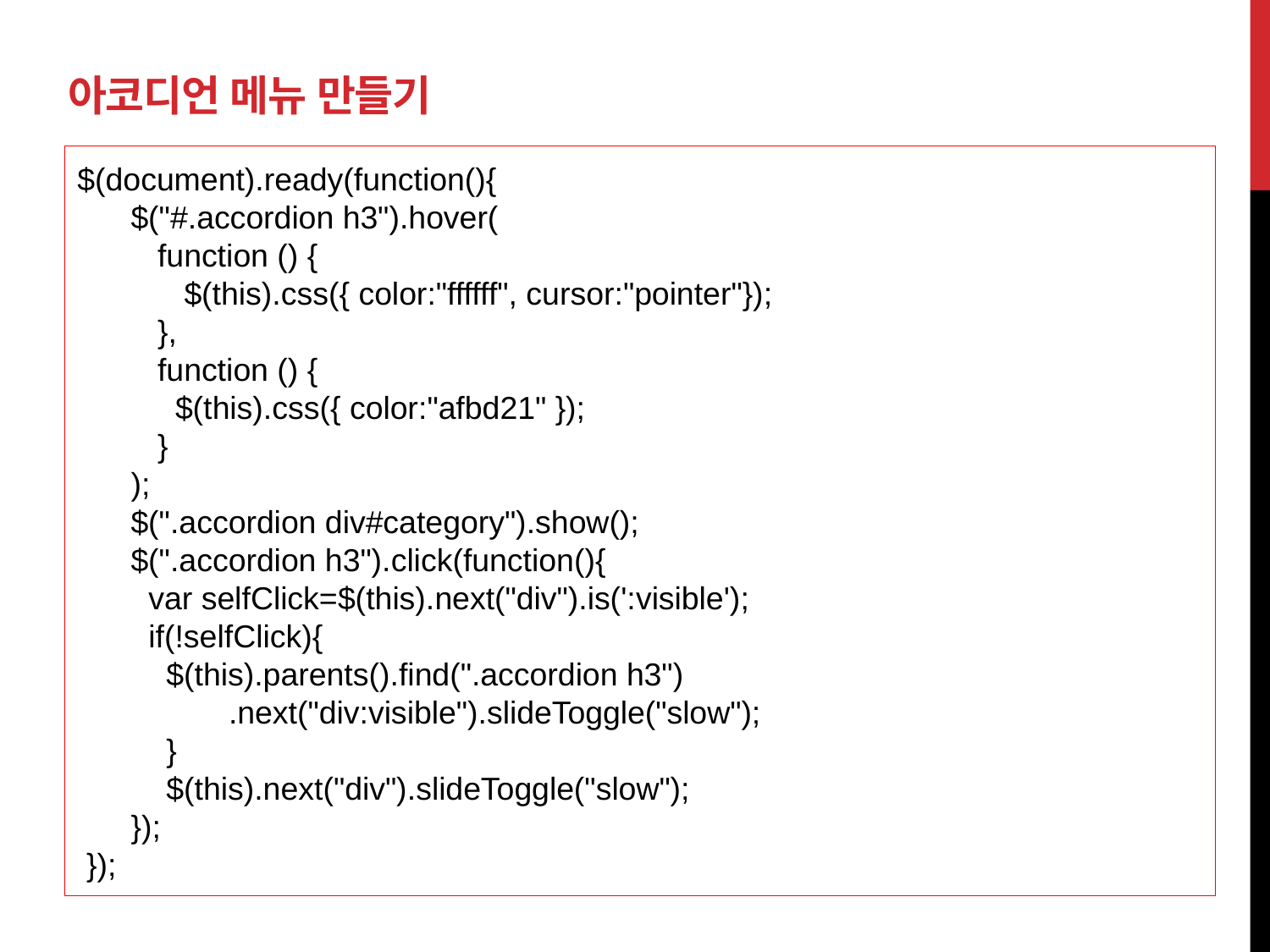

# 아코디언 메뉴 만들기
$(document).ready(function(){
      $("#.accordion h3").hover(
         function () {
            $(this).css({ color:"ffffff", cursor:"pointer"});
         },
         function () {
           $(this).css({ color:"afbd21" });
         }
      );
      $(".accordion div#category").show();
      $(".accordion h3").click(function(){
        var selfClick=$(this).next("div").is(':visible');
        if(!selfClick){
          $(this).parents().find(".accordion h3")
                 .next("div:visible").slideToggle("slow");
          }
          $(this).next("div").slideToggle("slow");
      });
 });